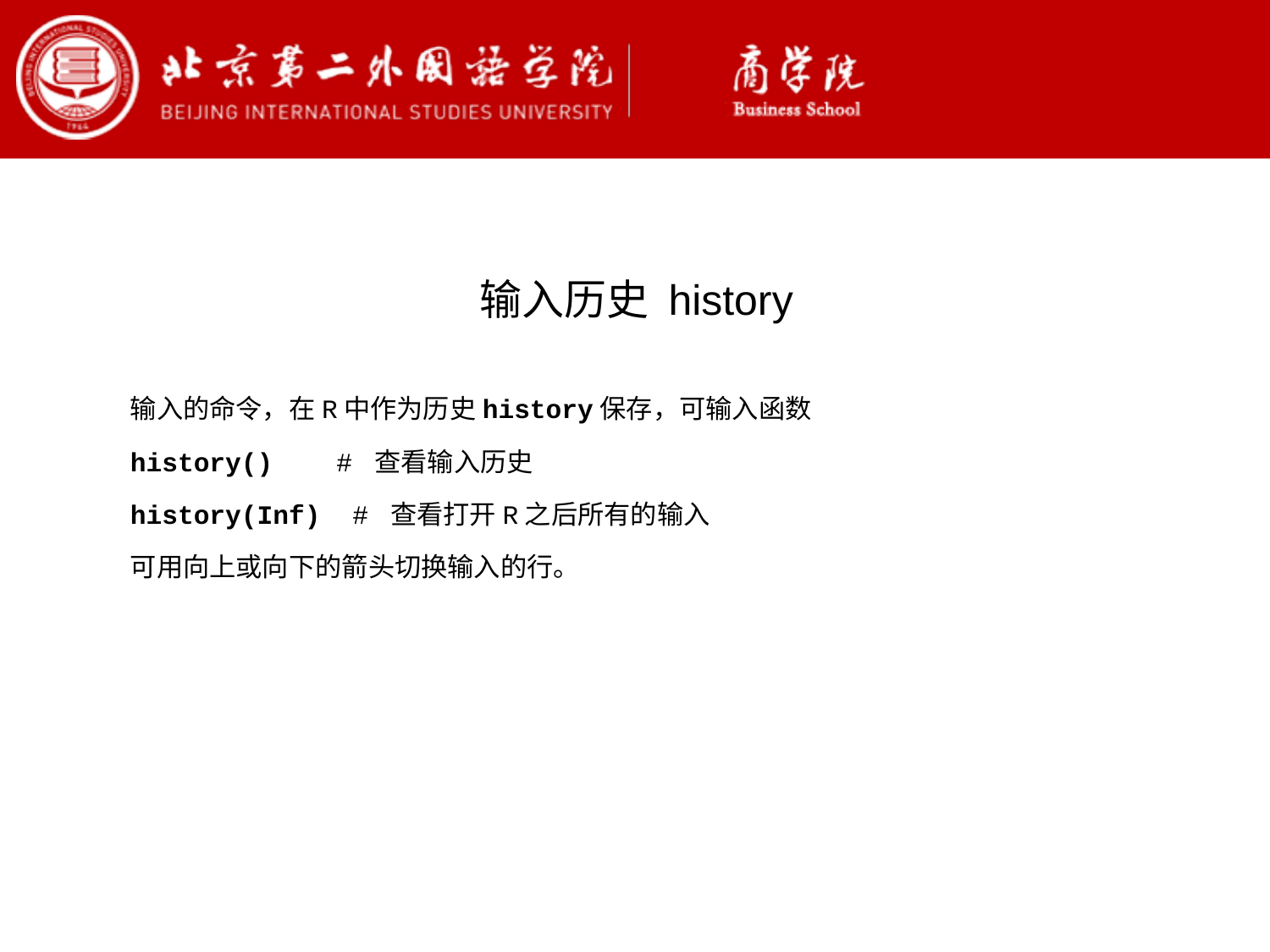

输入历史 history
输入的命令，在R中作为历史history保存，可输入函数
history()    # 查看输入历史
history(Inf)  # 查看打开R之后所有的输入
可用向上或向下的箭头切换输入的行。